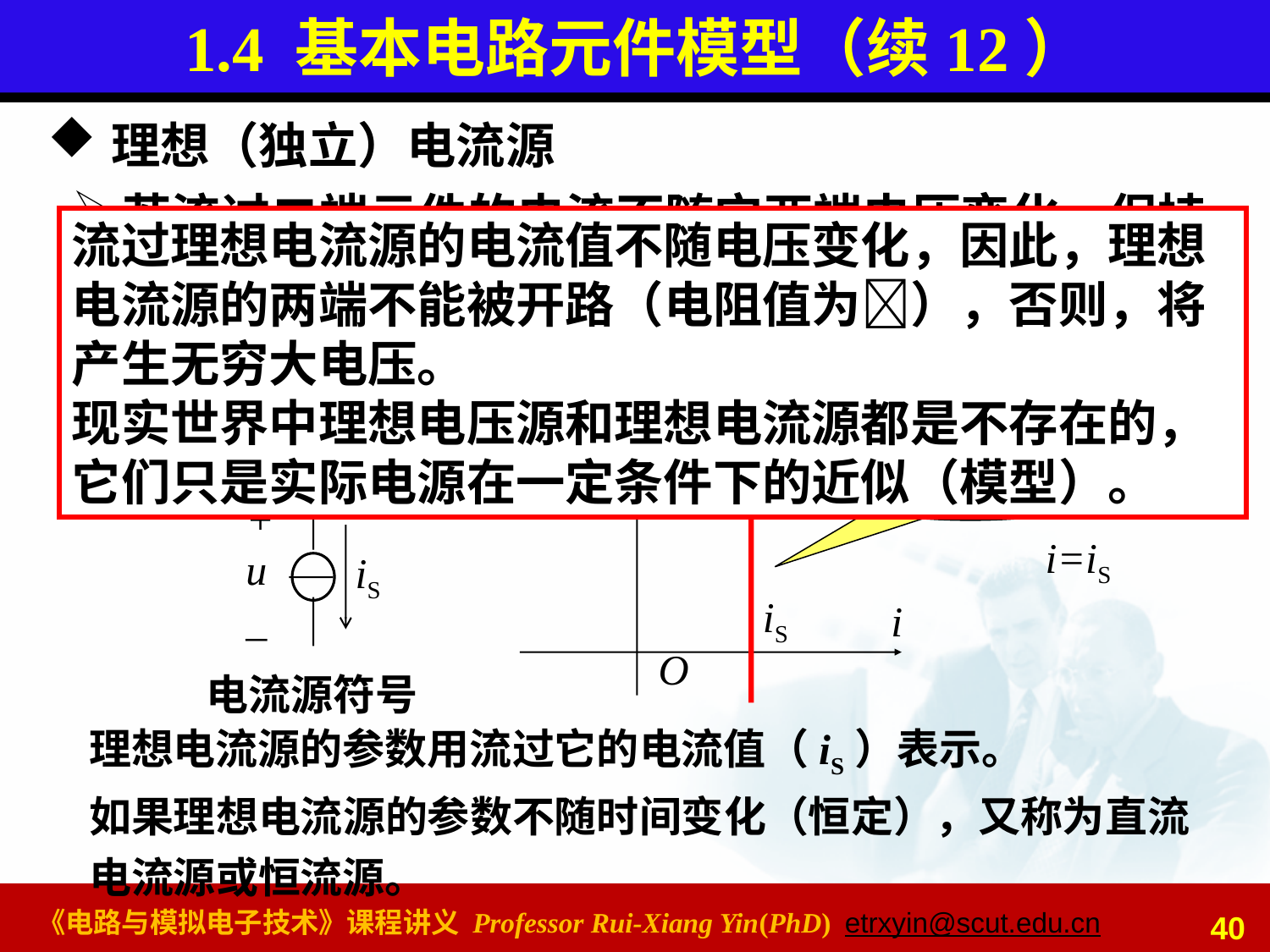

# 1.4 基本电路元件模型（续12）
理想（独立）电流源
若流过二端元件的电流不随它两端电压变化，保持固定的数值（或变化规律），称此元件为理想（独立）电流源。
理想电流源的伏安特性为一条平行于电压轴的直线。
流过理想电流源的电流值不随电压变化，因此，理想电流源的两端不能被开路（电阻值为∞），否则，将产生无穷大电压。
现实世界中理想电压源和理想电流源都是不存在的，它们只是实际电源在一定条件下的近似（模型）。
u

iS
i
O

不随电压变化
i
+
u
_

iS

i=iS
电流源符号
理想电流源的参数用流过它的电流值（iS）表示。
如果理想电流源的参数不随时间变化（恒定），又称为直流电流源或恒流源。
40